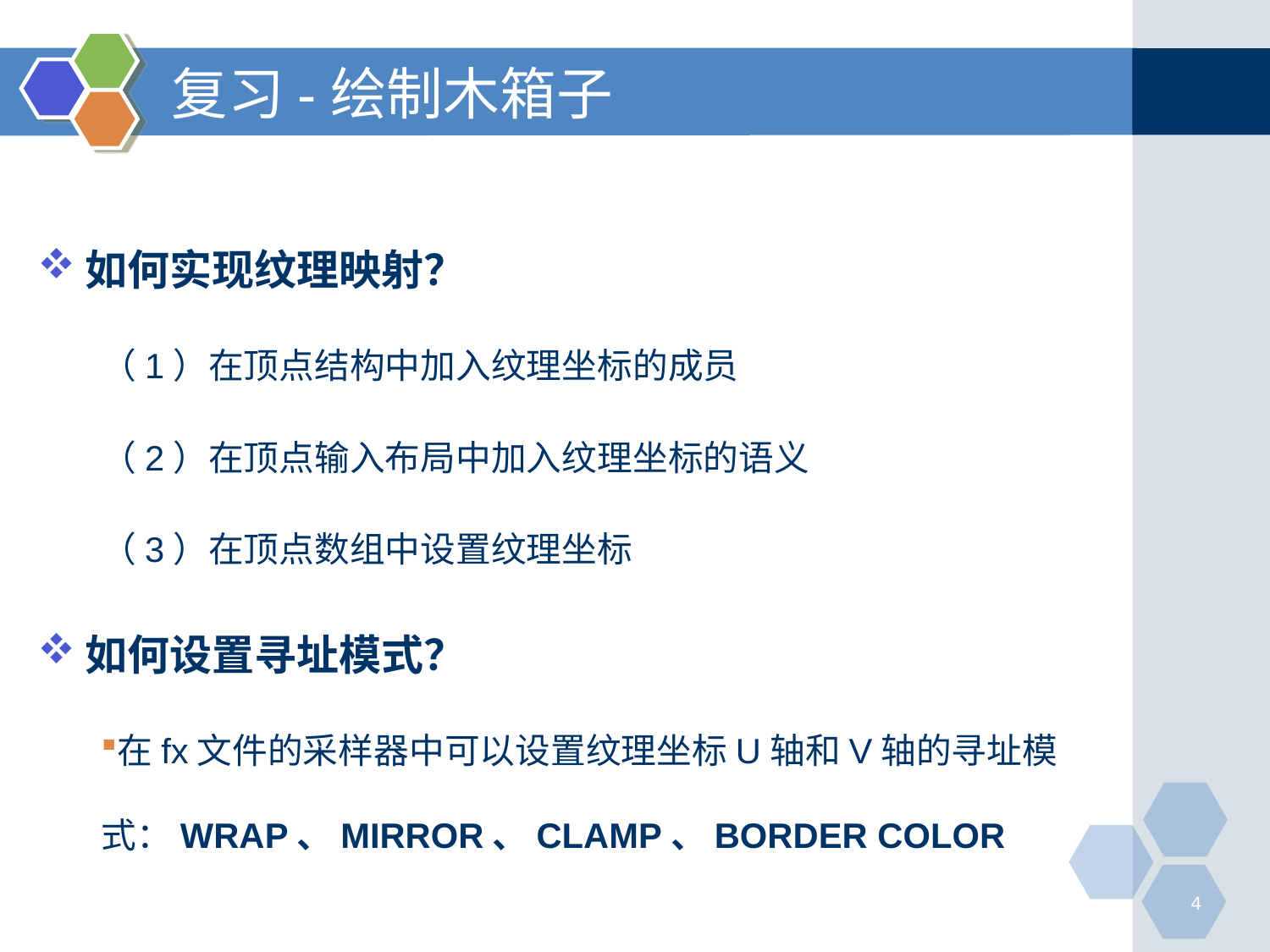

# 复习-绘制木箱子
如何实现纹理映射？
（1）在顶点结构中加入纹理坐标的成员
（2）在顶点输入布局中加入纹理坐标的语义
（3）在顶点数组中设置纹理坐标
如何设置寻址模式？
在fx文件的采样器中可以设置纹理坐标U轴和V轴的寻址模式：WRAP、MIRROR、CLAMP、BORDER COLOR

4